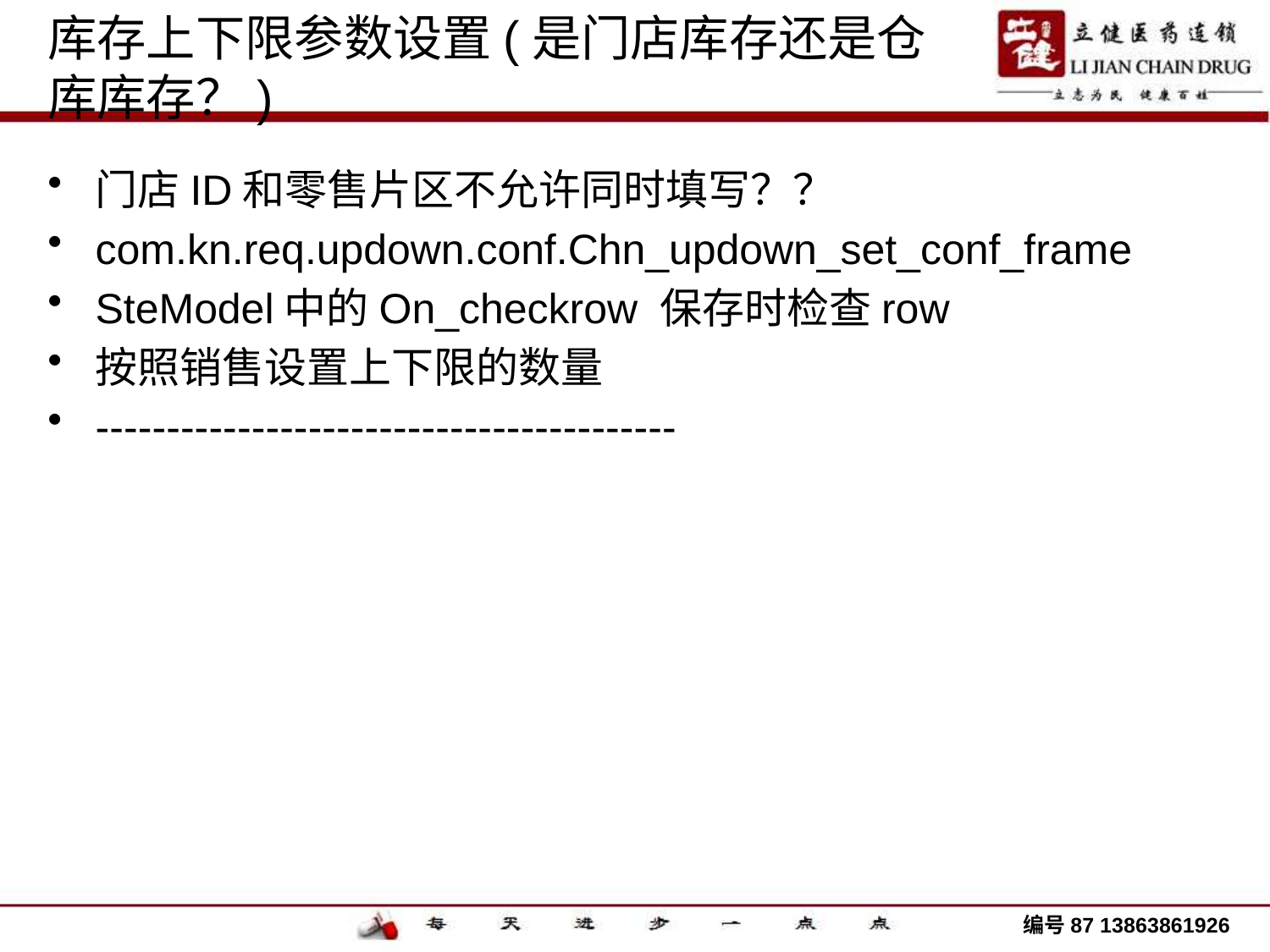

# 库存上下限参数设置(是门店库存还是仓库库存？)
门店ID和零售片区不允许同时填写？？
com.kn.req.updown.conf.Chn_updown_set_conf_frame
SteModel中的On_checkrow 保存时检查row
按照销售设置上下限的数量
-----------------------------------------